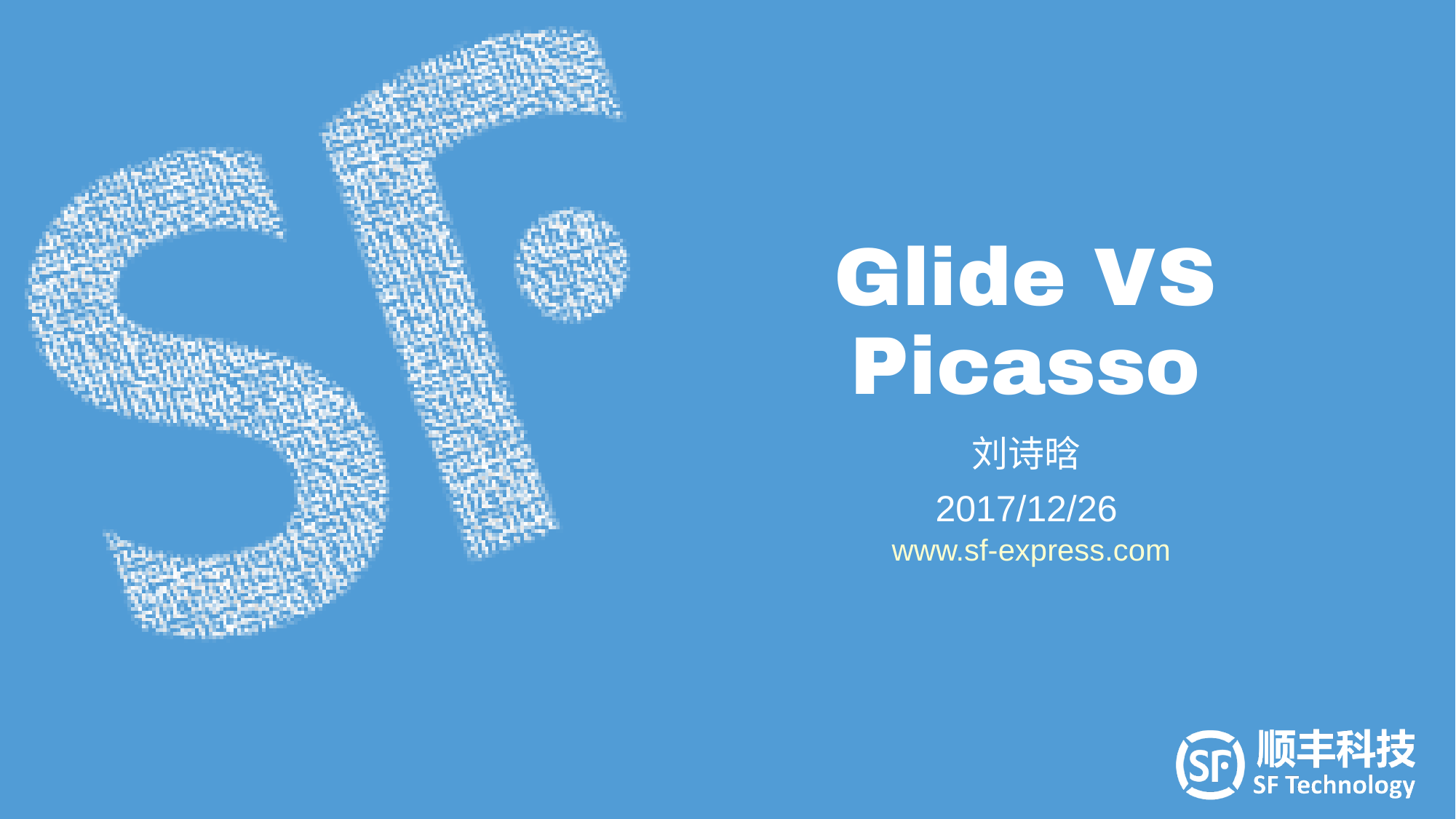

# Glide VS Picasso
刘诗晗
2017/12/26
www.sf-express.com